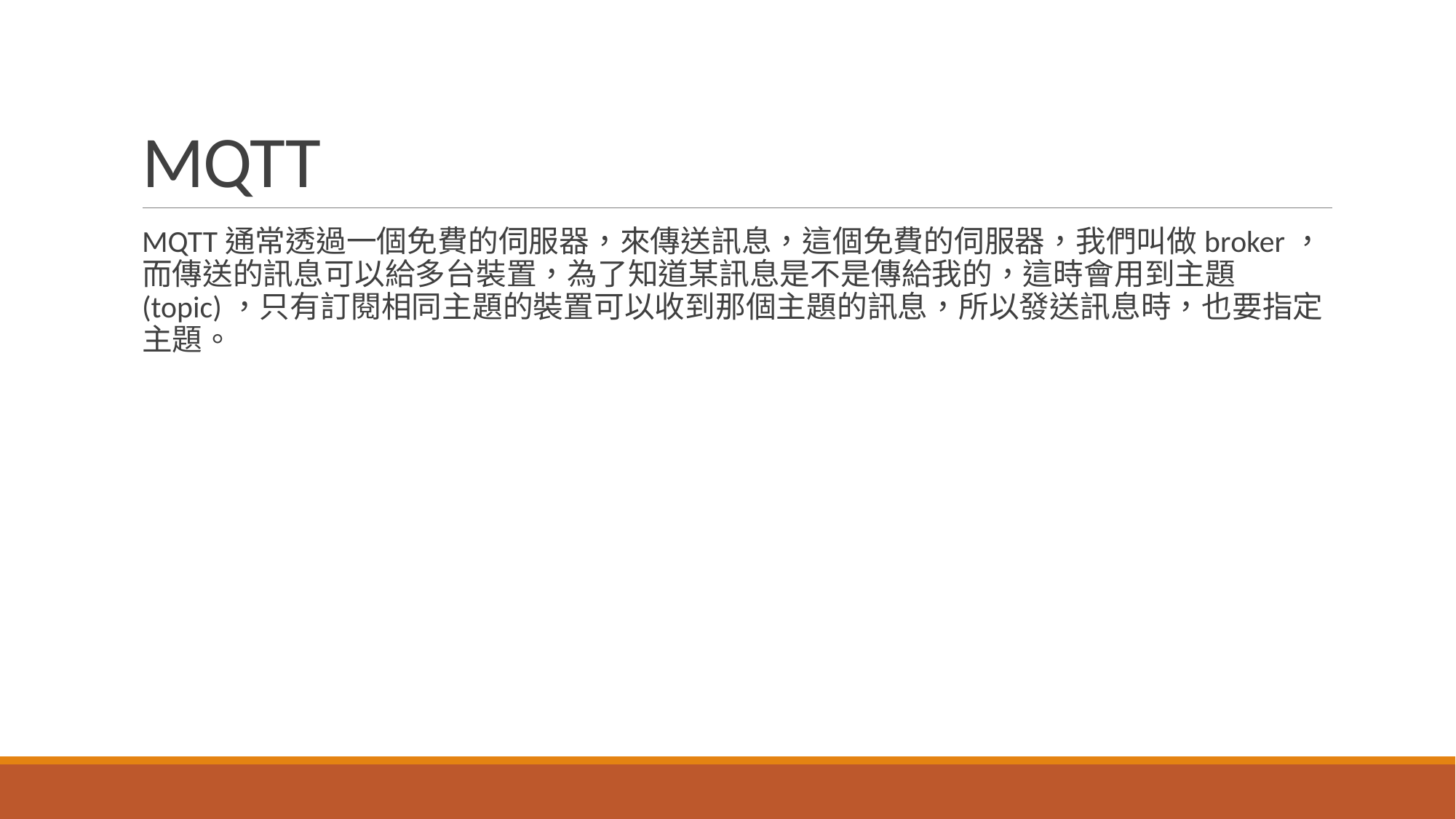

# MQTT
MQTT通常透過一個免費的伺服器，來傳送訊息，這個免費的伺服器，我們叫做broker，而傳送的訊息可以給多台裝置，為了知道某訊息是不是傳給我的，這時會用到主題(topic)，只有訂閱相同主題的裝置可以收到那個主題的訊息，所以發送訊息時，也要指定主題。